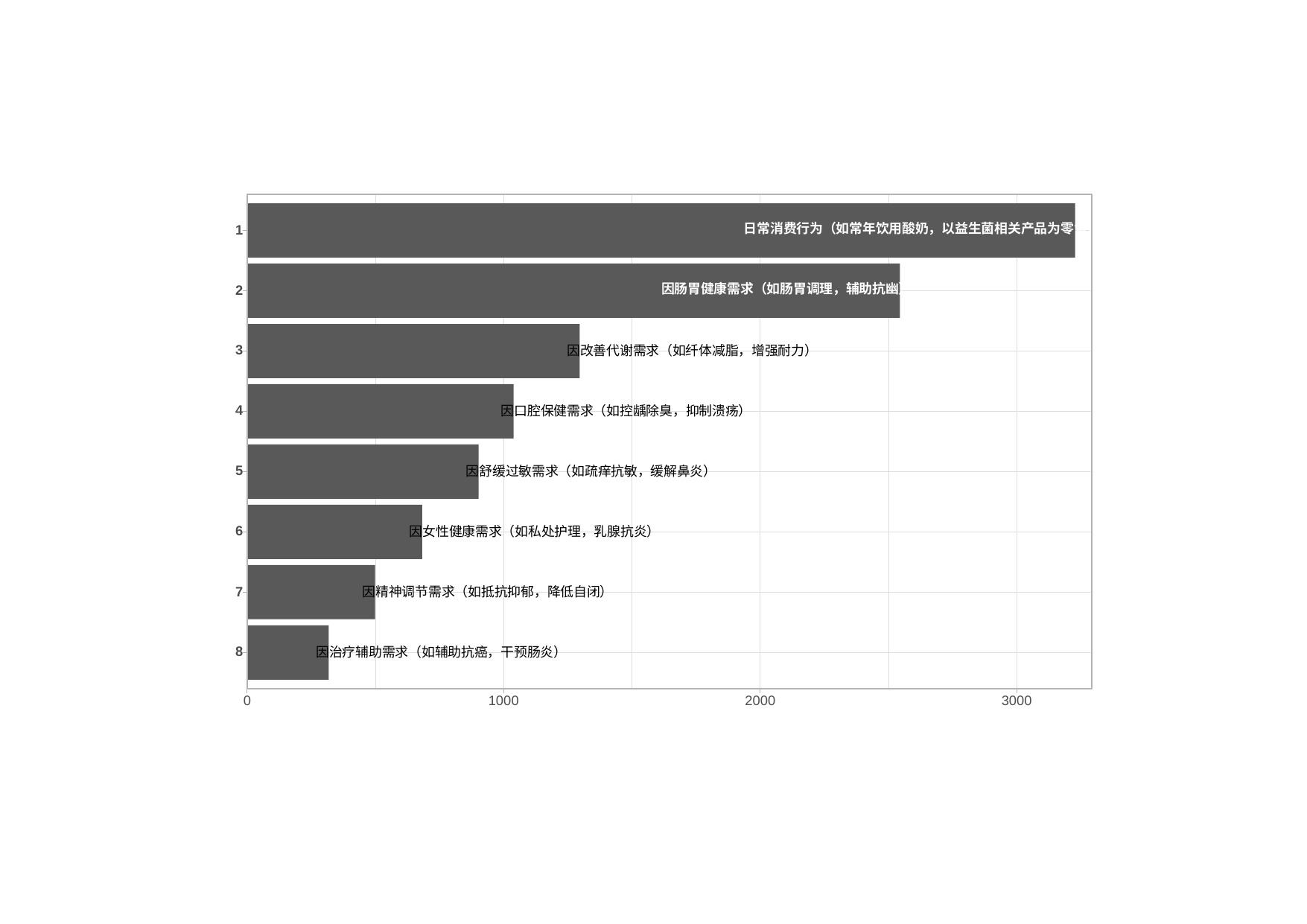

日常消费行为（如常年饮用酸奶，以益生菌相关产品为零食）
1

因肠胃健康需求（如肠胃调理，辅助抗幽）
2

3
因改善代谢需求（如纤体减脂，增强耐力）

4
因口腔保健需求（如控龋除臭，抑制溃疡）

5
因舒缓过敏需求（如疏痒抗敏，缓解鼻炎）

6
因女性健康需求（如私处护理，乳腺抗炎）

7
因精神调节需求（如抵抗抑郁，降低自闭）

8
因治疗辅助需求（如辅助抗癌，干预肠炎）

3000
0
1000
2000